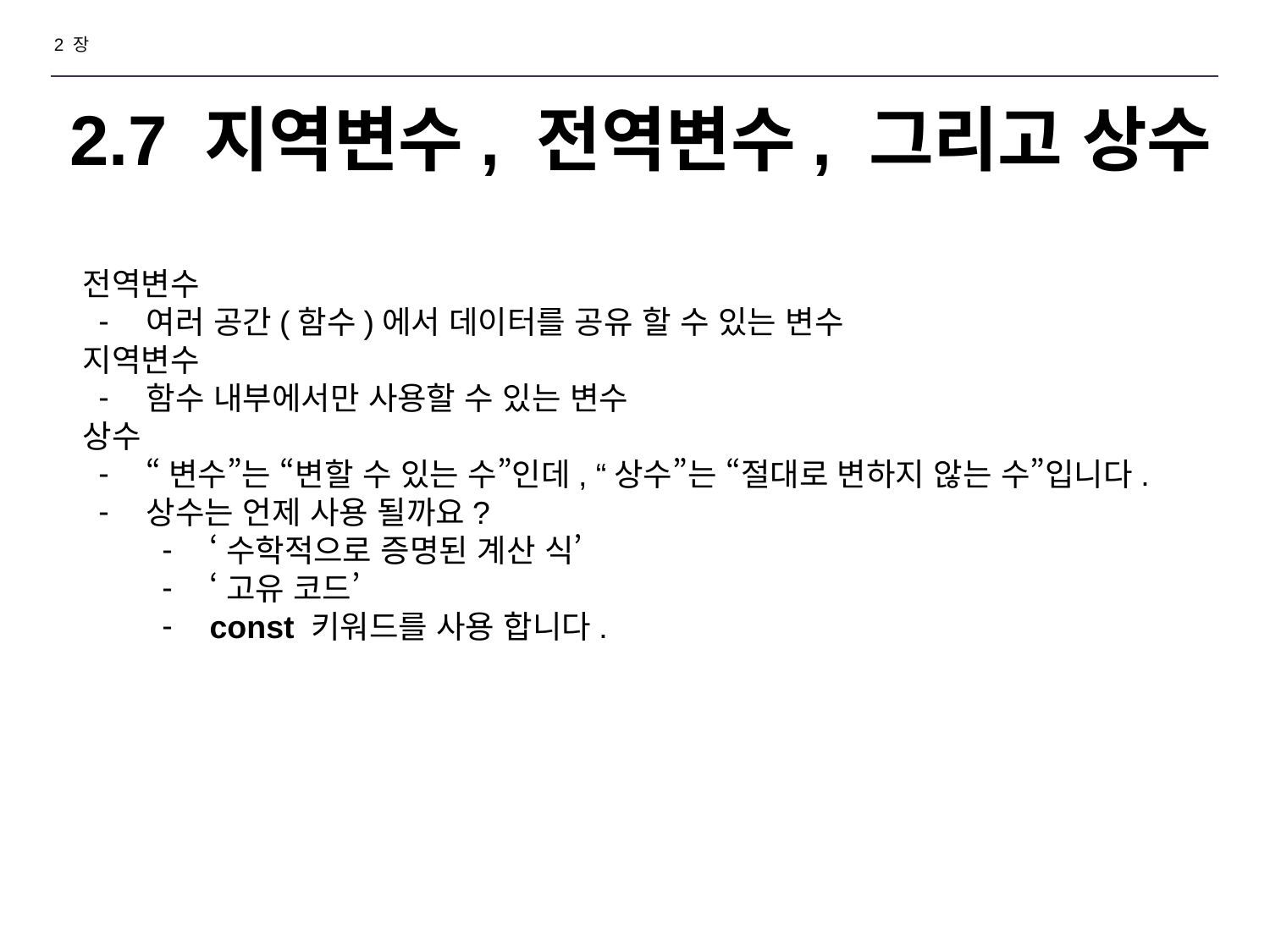

2 장
# 2.7 지역변수, 전역변수, 그리고 상수

전역변수
여러 공간(함수)에서 데이터를 공유 할 수 있는 변수
지역변수
함수 내부에서만 사용할 수 있는 변수
상수
“변수”는 “변할 수 있는 수”인데, “상수”는 “절대로 변하지 않는 수”입니다.
상수는 언제 사용 될까요?
‘수학적으로 증명된 계산 식’
‘고유 코드’
const 키워드를 사용 합니다.